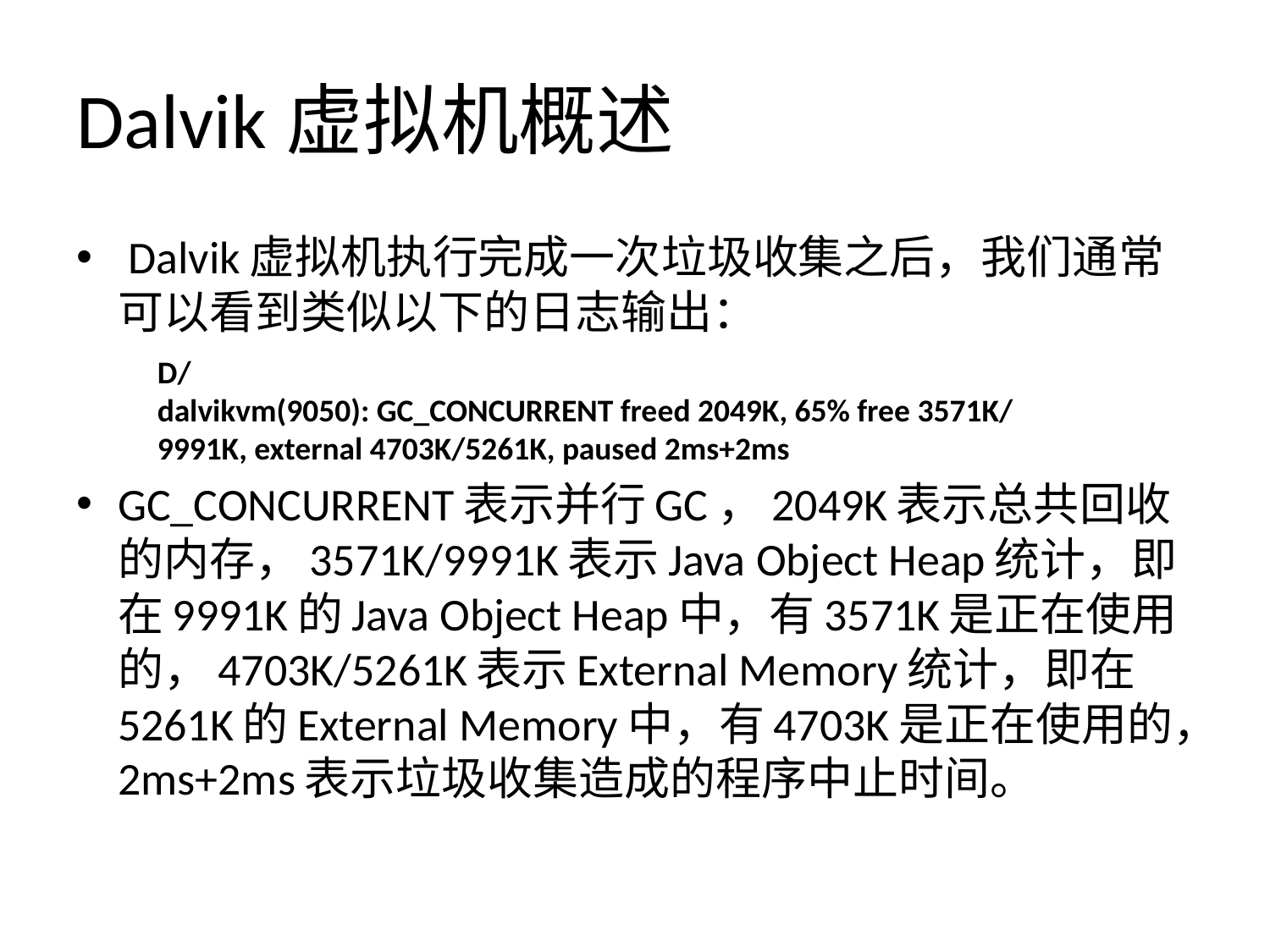

# Dalvik虚拟机概述
 Dalvik虚拟机执行完成一次垃圾收集之后，我们通常可以看到类似以下的日志输出：

GC_CONCURRENT表示并行GC，2049K表示总共回收的内存，3571K/9991K表示Java Object Heap统计，即在9991K的Java Object Heap中，有3571K是正在使用的，4703K/5261K表示External Memory统计，即在5261K的External Memory中，有4703K是正在使用的，2ms+2ms表示垃圾收集造成的程序中止时间。

D/dalvikvm(9050): GC_CONCURRENT freed 2049K, 65% free 3571K/9991K, external 4703K/5261K, paused 2ms+2ms